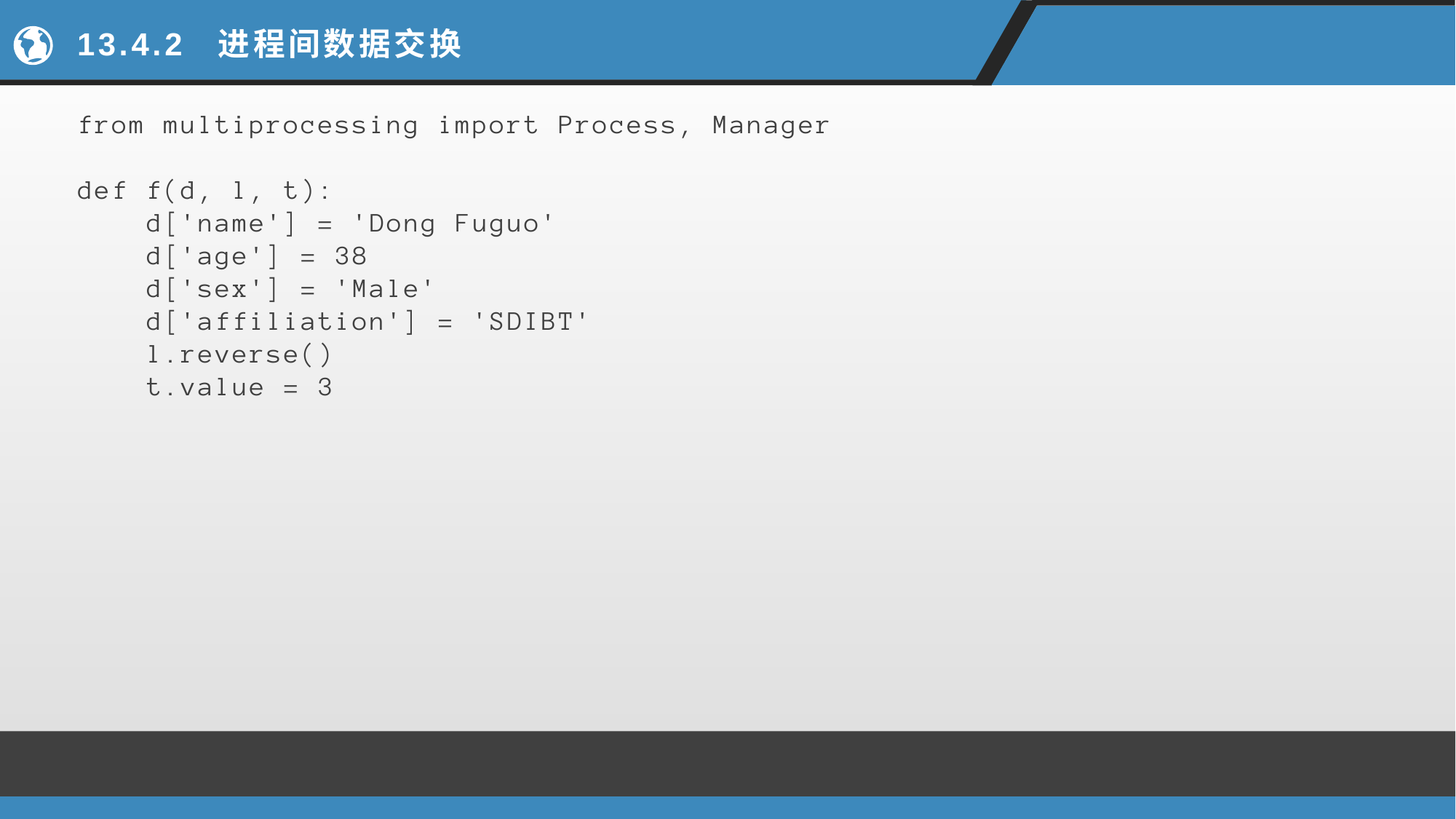

# 13.4.2  进程间数据交换

from multiprocessing import Process, Manager

def f(d, l, t):
    d['name'] = 'Dong Fuguo'
    d['age'] = 38
    d['sex'] = 'Male'
    d['affiliation'] = 'SDIBT'
    l.reverse()
    t.value = 3